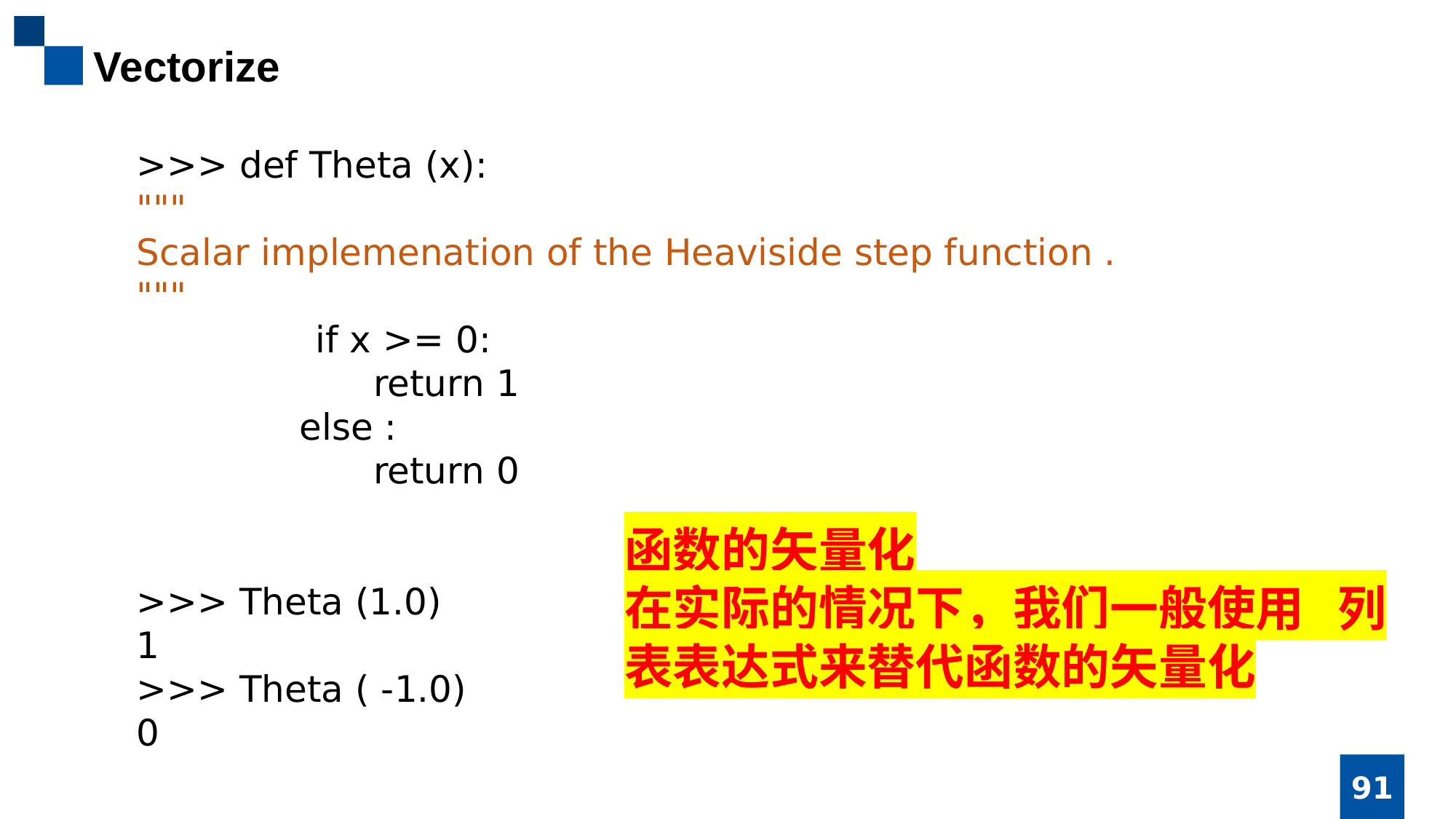

Vectorize
>>> def Theta (x):
"""
Scalar implemenation of the Heaviside step function .
"""
	      if x >= 0:
	           return 1
              else :
	           return 0

>>> Theta (1.0)
1
>>> Theta ( -1.0)
0
函数的矢量化
在实际的情况下，我们一般使用   列表表达式来替代函数的矢量化
91